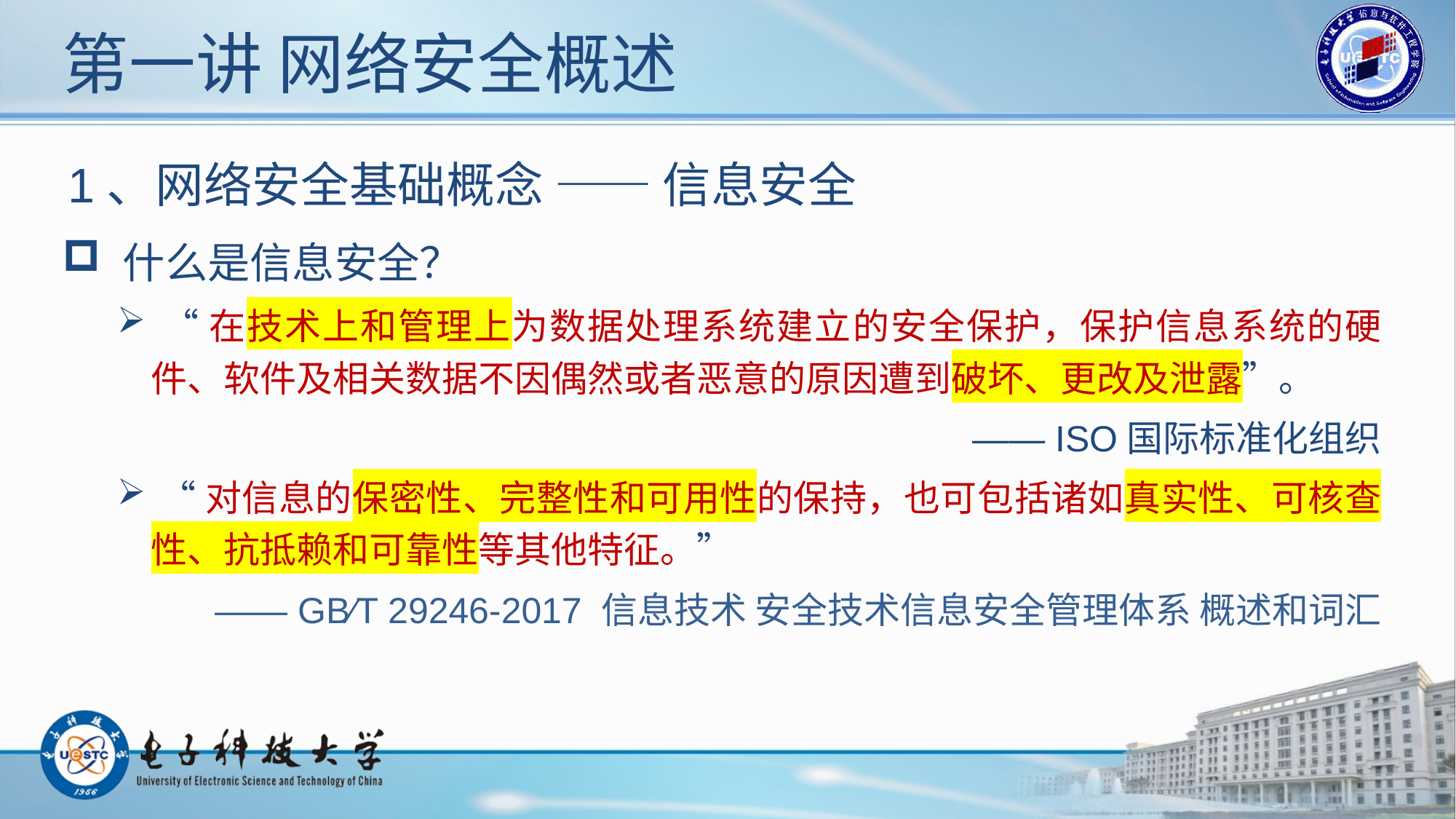

# 第一讲 网络安全概述
1、网络安全基础概念 —— 信息安全
 什么是信息安全？
 “在技术上和管理上为数据处理系统建立的安全保护，保护信息系统的硬件、软件及相关数据不因偶然或者恶意的原因遭到破坏、更改及泄露”。
—— ISO国际标准化组织
 “对信息的保密性、完整性和可用性的保持，也可包括诸如真实性、可核查性、抗抵赖和可靠性等其他特征。”
—— GB∕T 29246-2017 信息技术 安全技术信息安全管理体系 概述和词汇